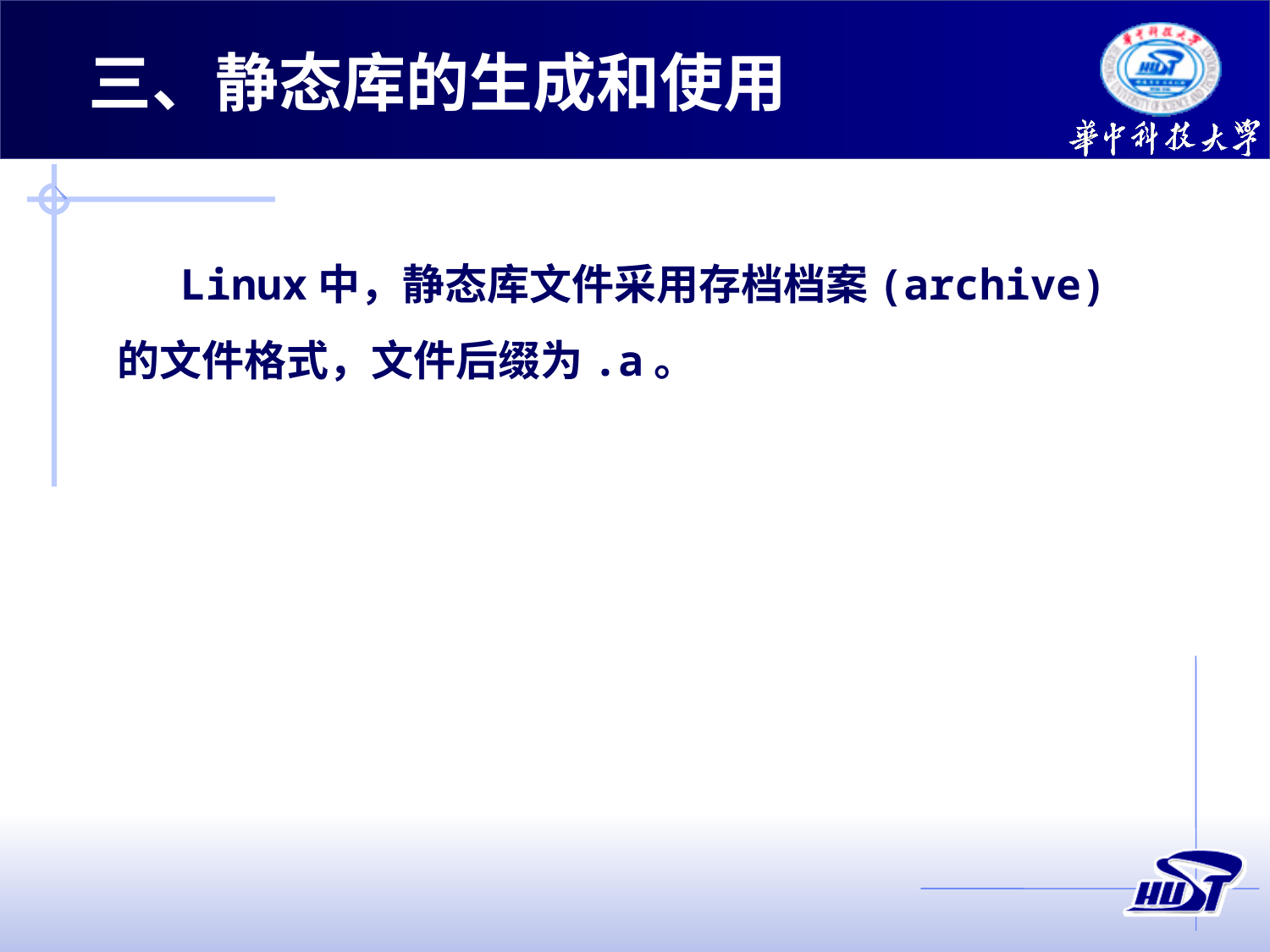

三、静态库的生成和使用
Linux中，静态库文件采用存档档案(archive)的文件格式，文件后缀为.a。